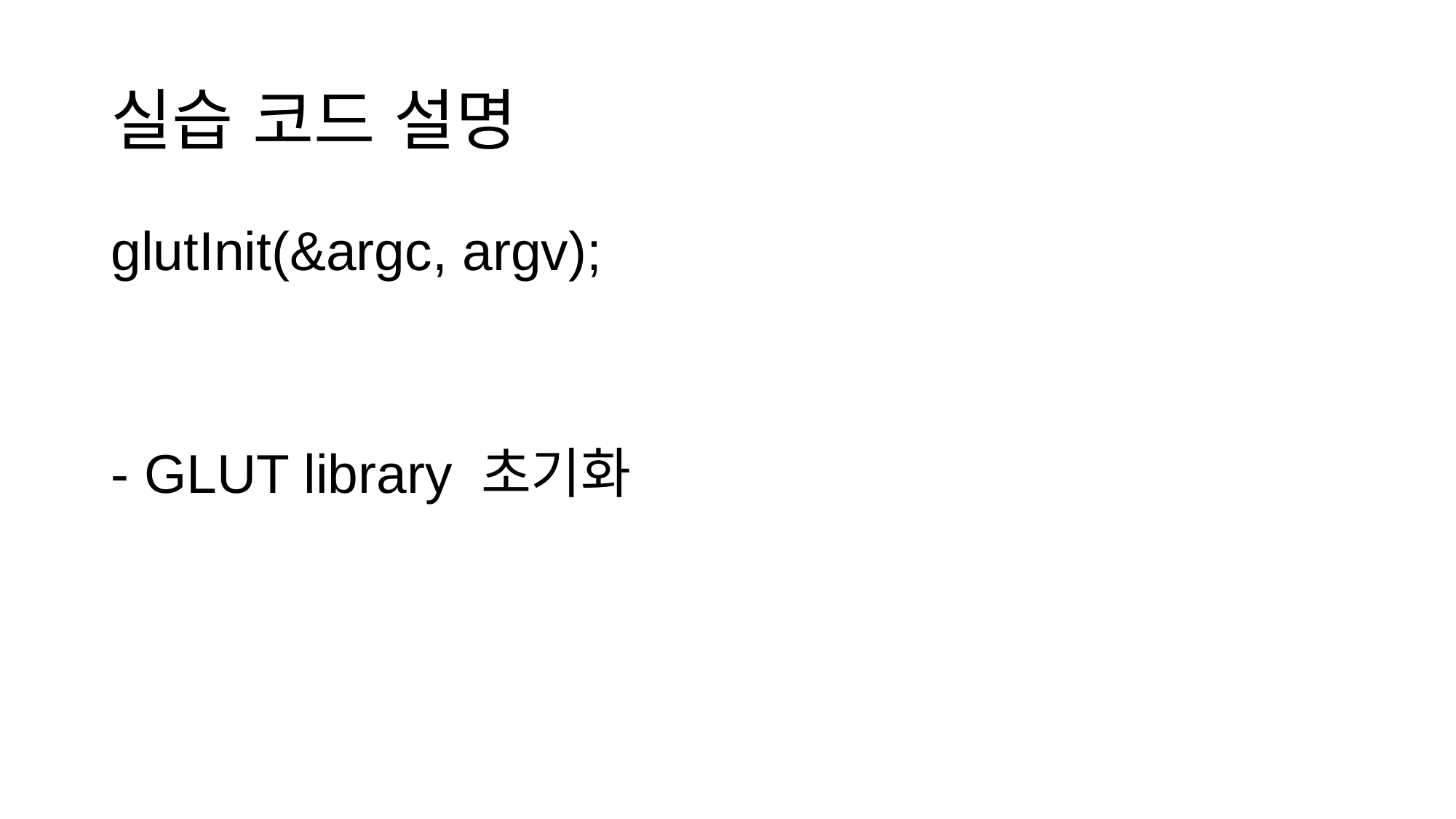

# 실습 코드 설명
glutInit(&argc, argv);

- GLUT library 초기화